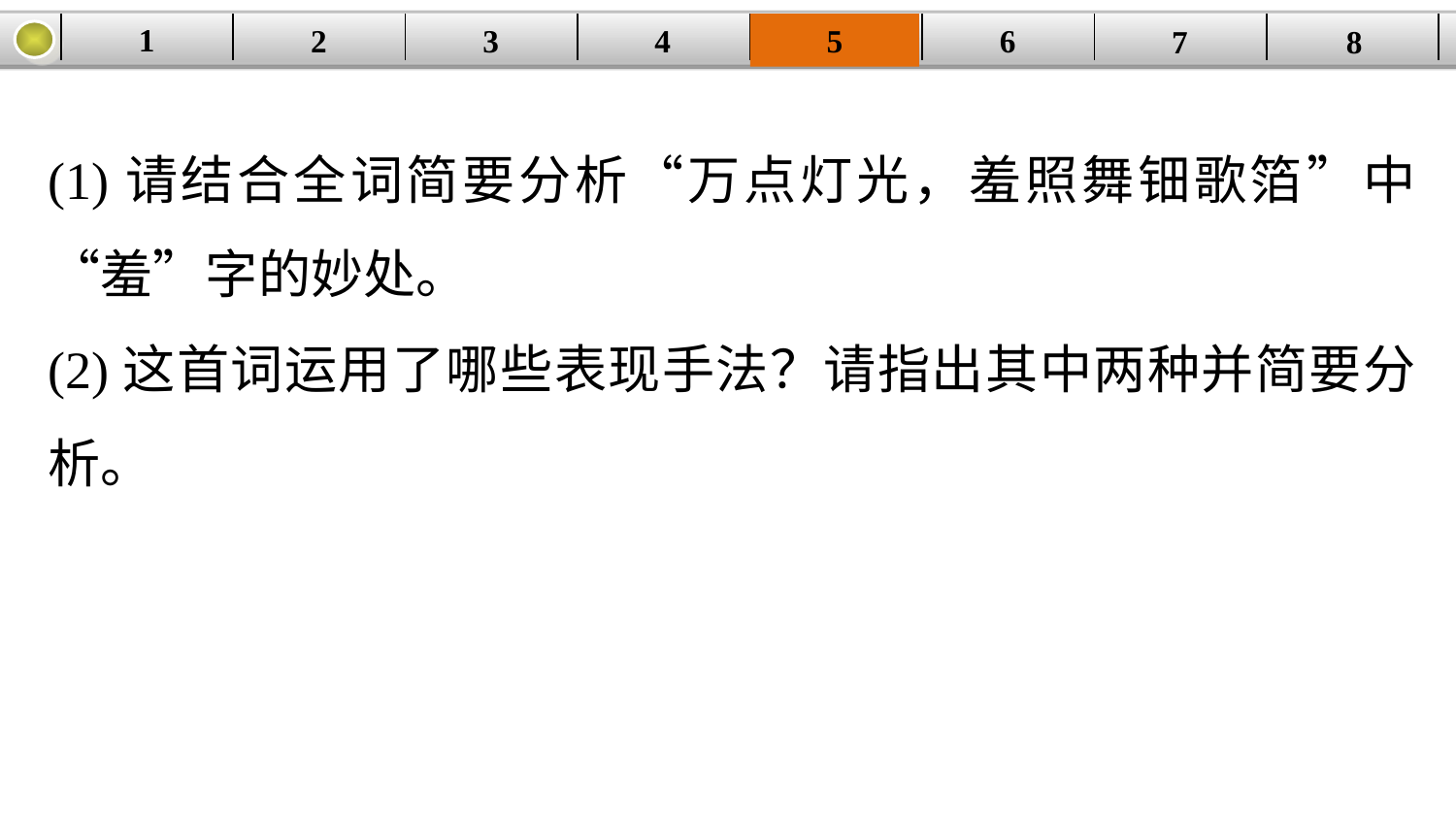

1
2
3
4
|  |  |  |  |  |  |  |  |
| --- | --- | --- | --- | --- | --- | --- | --- |
5
6
7
8

(1)请结合全词简要分析“万点灯光，羞照舞钿歌箔”中“羞”字的妙处。
(2)这首词运用了哪些表现手法？请指出其中两种并简要分析。